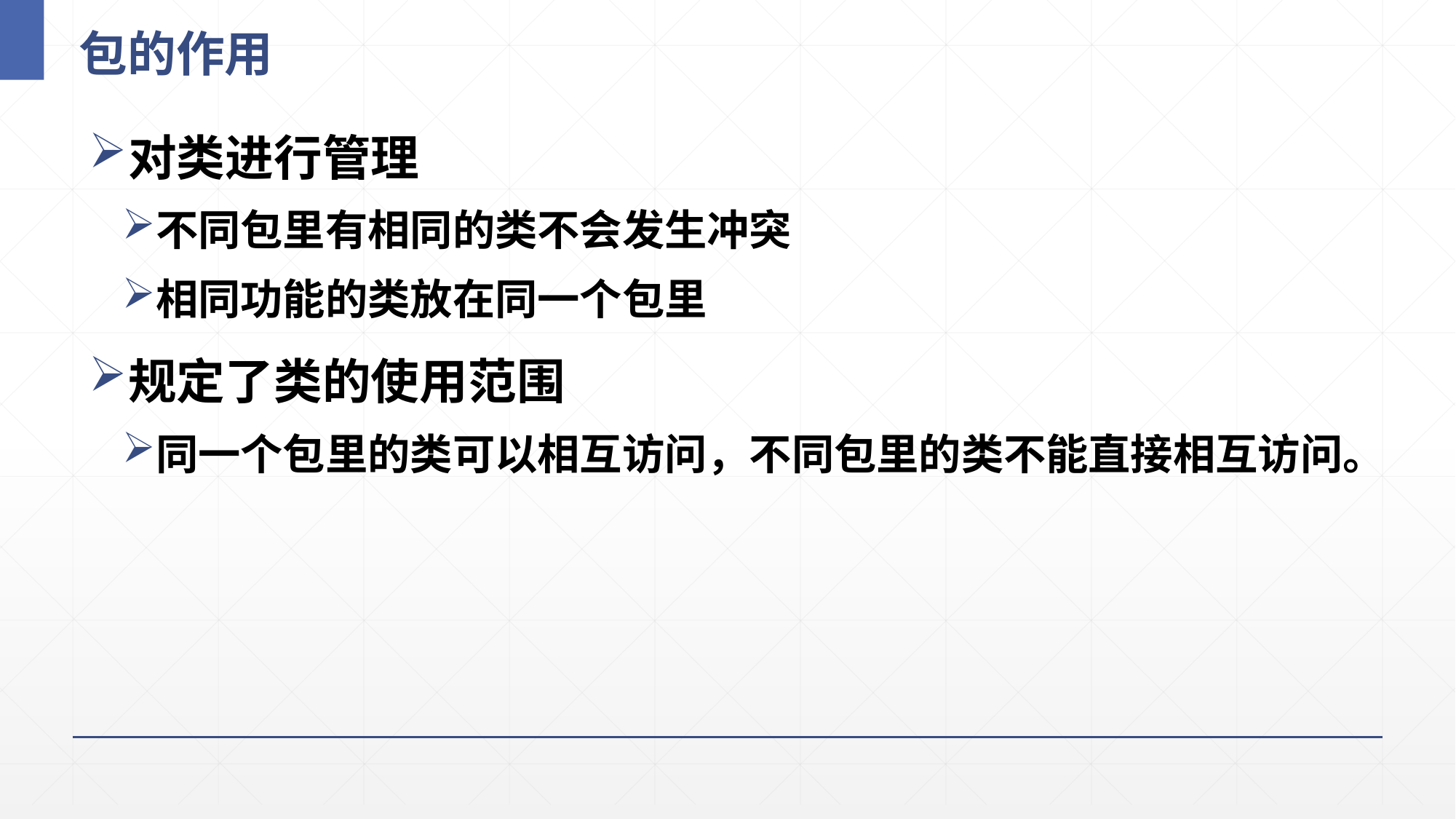

# 包的作用
对类进行管理
不同包里有相同的类不会发生冲突
相同功能的类放在同一个包里
规定了类的使用范围
同一个包里的类可以相互访问，不同包里的类不能直接相互访问。